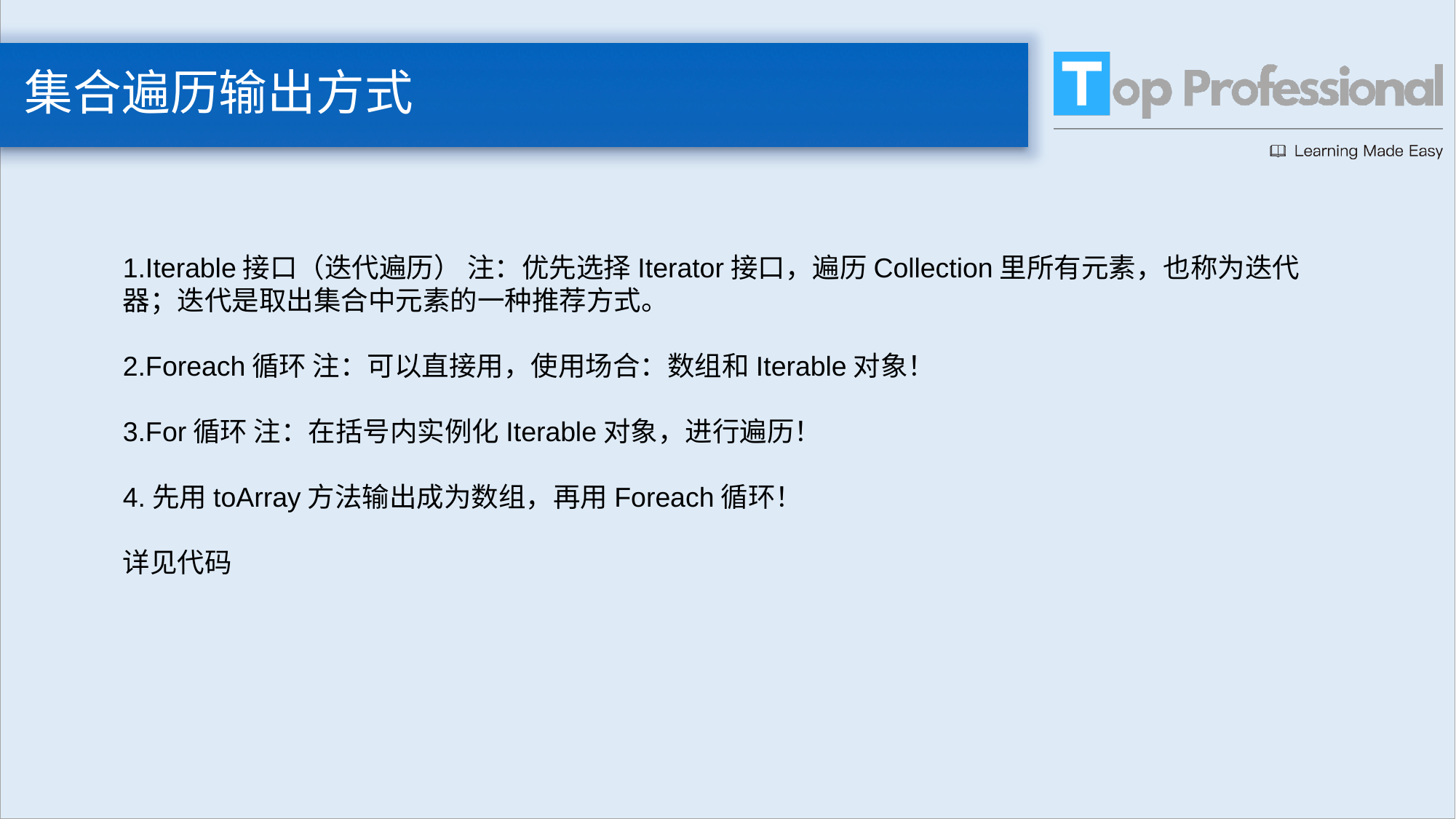

# 集合遍历输出方式

1.Iterable接口（迭代遍历） 注：优先选择Iterator接口，遍历Collection里所有元素，也称为迭代器；迭代是取出集合中元素的一种推荐方式。
2.Foreach循环 注：可以直接用，使用场合：数组和Iterable对象！
3.For循环 注：在括号内实例化Iterable对象，进行遍历！
4.先用toArray方法输出成为数组，再用Foreach循环！

详见代码